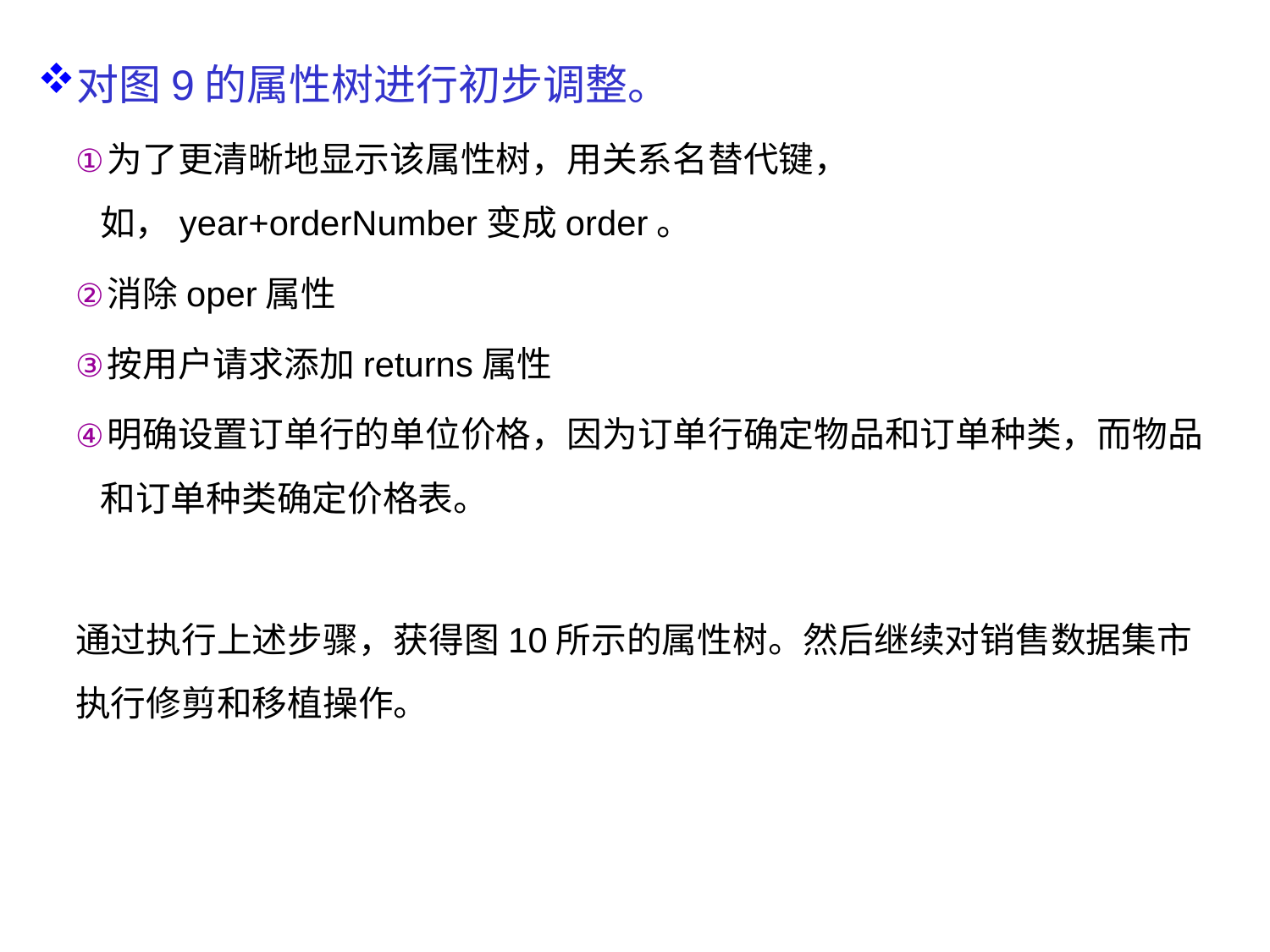

对图9的属性树进行初步调整。
为了更清晰地显示该属性树，用关系名替代键，如，year+orderNumber变成order。
消除oper属性
按用户请求添加returns属性
明确设置订单行的单位价格，因为订单行确定物品和订单种类，而物品和订单种类确定价格表。

通过执行上述步骤，获得图10所示的属性树。然后继续对销售数据集市执行修剪和移植操作。
32